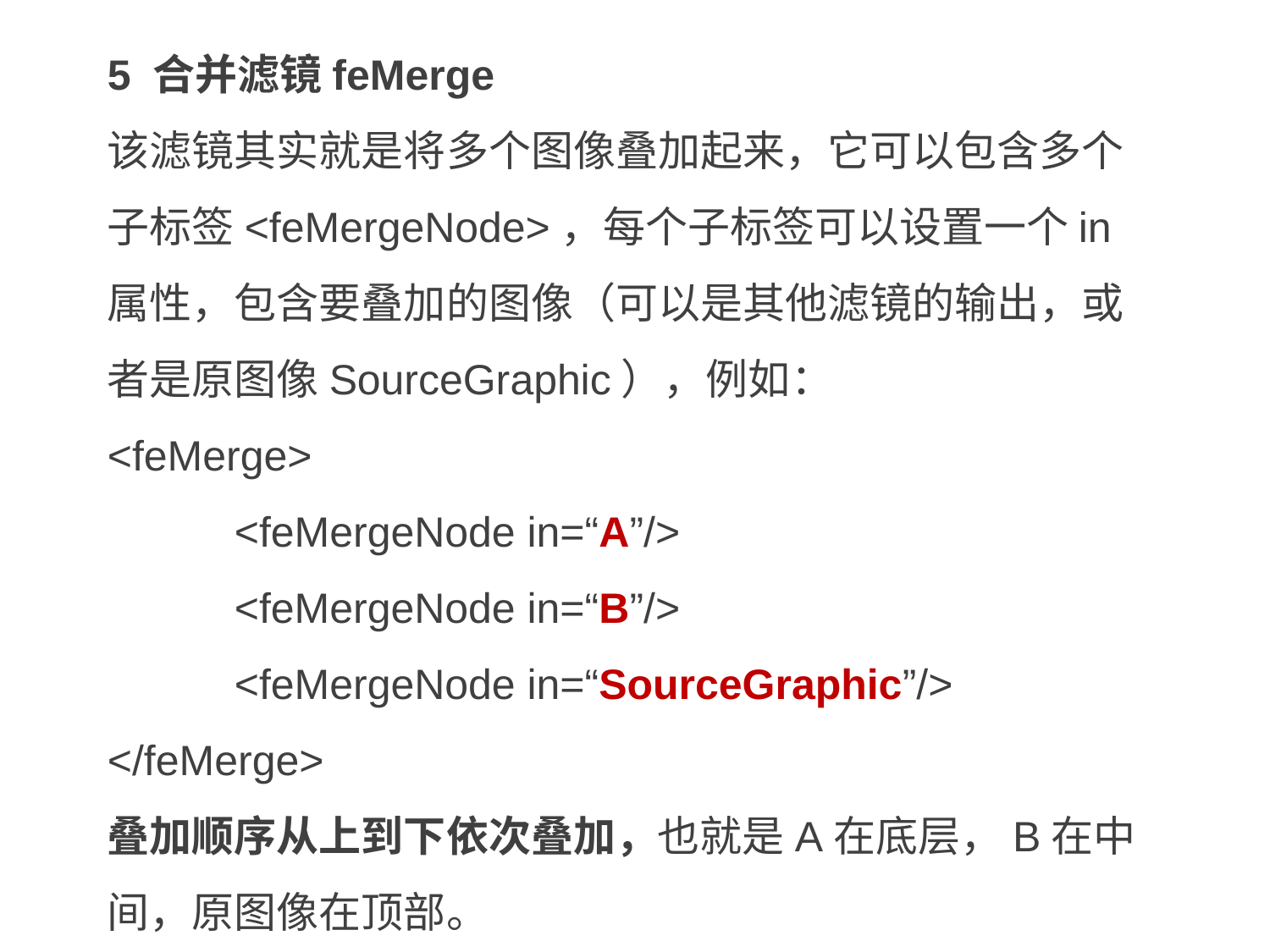

5 合并滤镜feMerge
该滤镜其实就是将多个图像叠加起来，它可以包含多个子标签<feMergeNode>，每个子标签可以设置一个in属性，包含要叠加的图像（可以是其他滤镜的输出，或者是原图像SourceGraphic），例如：
<feMerge>
	<feMergeNode in=“A”/>
	<feMergeNode in=“B”/>
	<feMergeNode in=“SourceGraphic”/>
</feMerge>
叠加顺序从上到下依次叠加，也就是A在底层，B在中间，原图像在顶部。